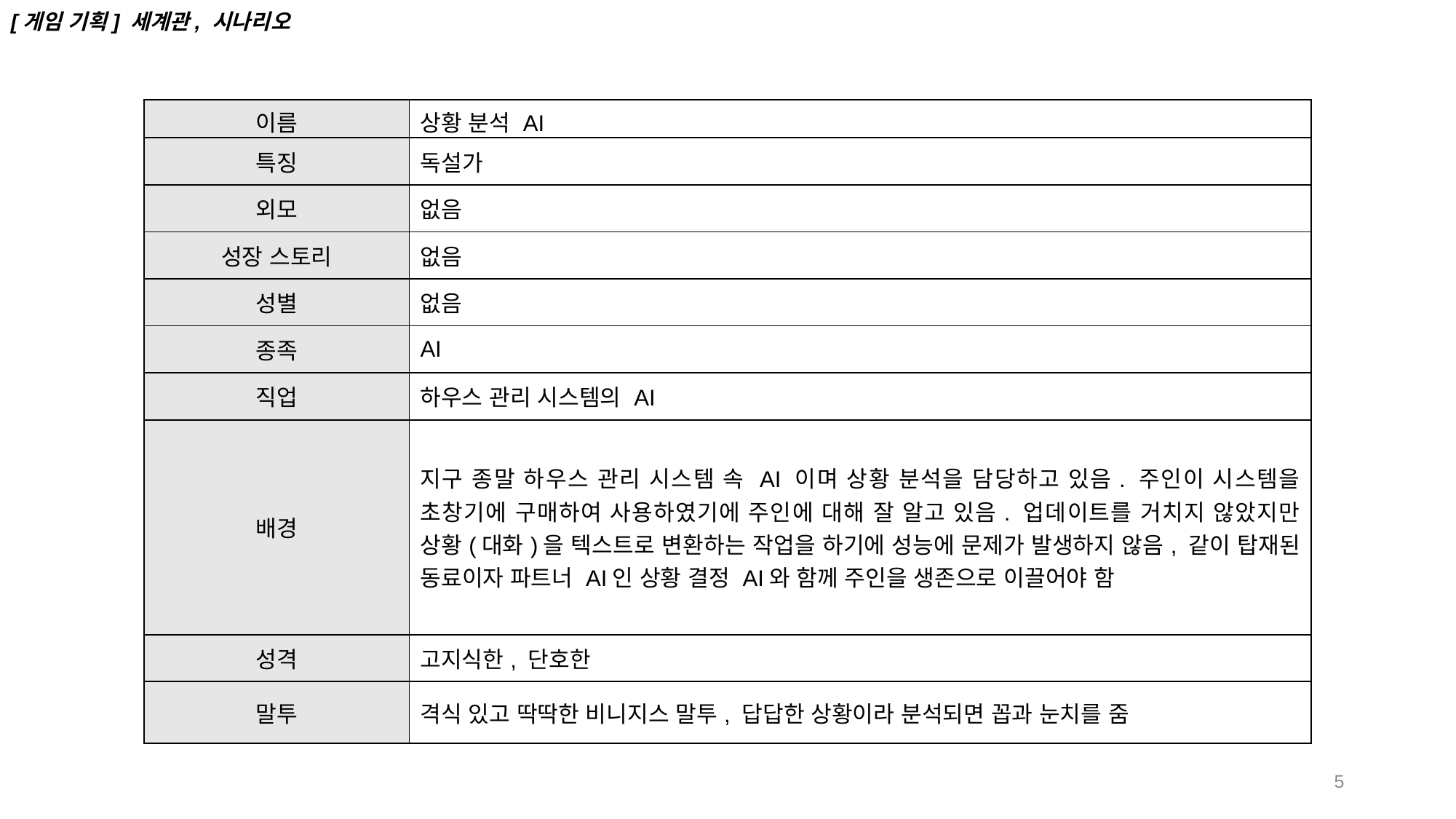

[게임 기획] 세계관, 시나리오
| 이름 | 상황 분석 AI |
| --- | --- |
| 특징 | 독설가 |
| 외모 | 없음 |
| 성장 스토리 | 없음 |
| 성별 | 없음 |
| 종족 | AI |
| 직업 | 하우스 관리 시스템의 AI |
| 배경 | 지구 종말 하우스 관리 시스템 속 AI 이며 상황 분석을 담당하고 있음. 주인이 시스템을 초창기에 구매하여 사용하였기에 주인에 대해 잘 알고 있음. 업데이트를 거치지 않았지만 상황(대화)을 텍스트로 변환하는 작업을 하기에 성능에 문제가 발생하지 않음, 같이 탑재된 동료이자 파트너 AI인 상황 결정 AI와 함께 주인을 생존으로 이끌어야 함 |
| 성격 | 고지식한, 단호한 |
| 말투 | 격식 있고 딱딱한 비니지스 말투, 답답한 상황이라 분석되면 꼽과 눈치를 줌 |
5